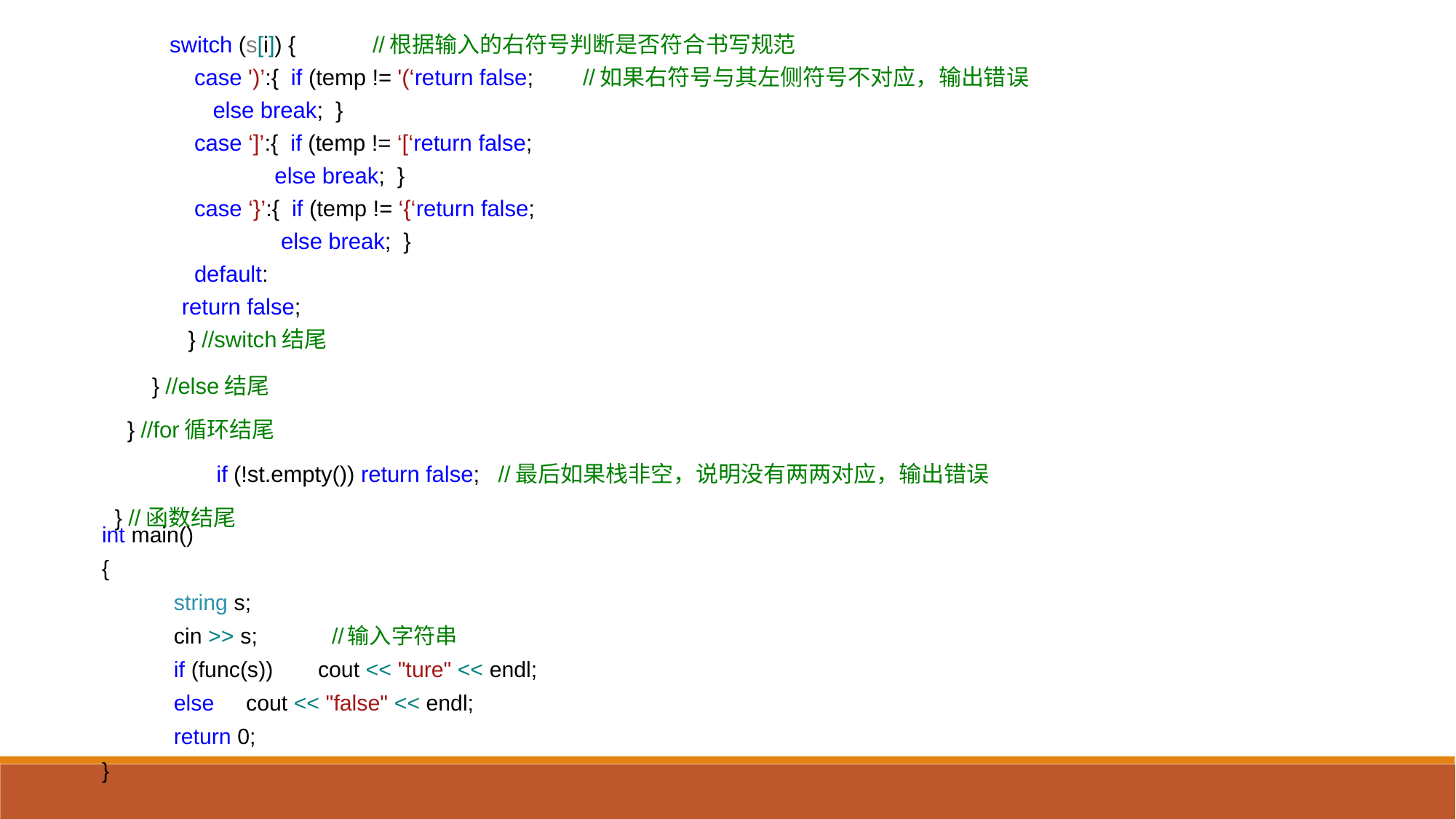

switch (s[i]) {		//根据输入的右符号判断是否符合书写规范
    case ')’:{  if (temp != '(‘return false;        //如果右符号与其左侧符号不对应，输出错误
	       else break;  }
    case ‘]’:{  if (temp != ‘[‘return false;
                 else break;  }
    case ‘}’:{  if (temp != ‘{‘return false;
                  else break;  }
    default:
	  return false;
   } //switch结尾
      } //else结尾
  } //for循环结尾
	if (!st.empty()) return false;   //最后如果栈非空，说明没有两两对应，输出错误
} //函数结尾

int main()
{
	string s;
	cin >> s;            //输入字符串
	if (func(s))	cout << "ture" << endl;
	else 		cout << "false" << endl;
	return 0;
}